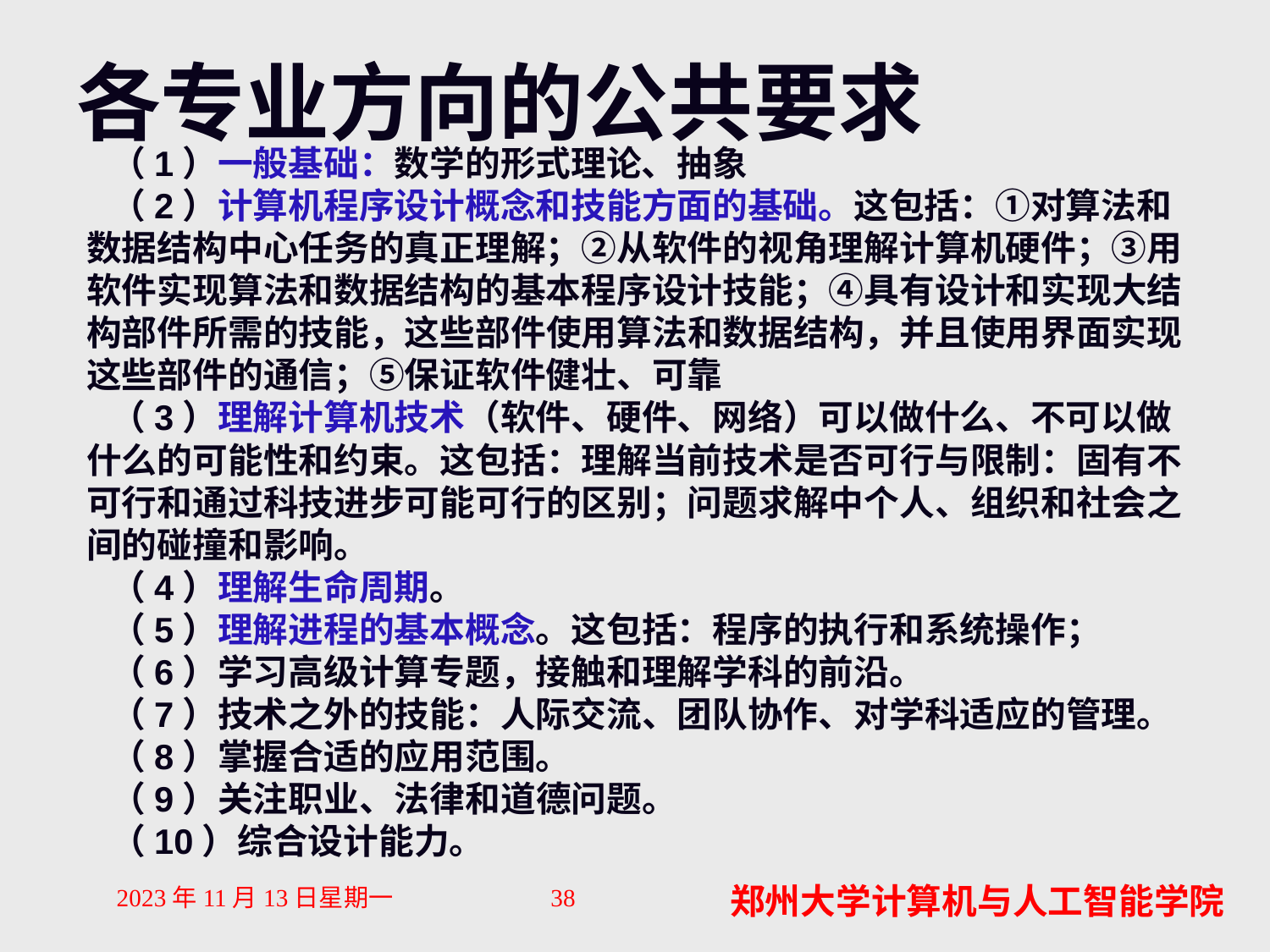

# 各专业方向的公共要求
（1）一般基础：数学的形式理论、抽象
（2）计算机程序设计概念和技能方面的基础。这包括：①对算法和数据结构中心任务的真正理解；②从软件的视角理解计算机硬件；③用软件实现算法和数据结构的基本程序设计技能；④具有设计和实现大结构部件所需的技能，这些部件使用算法和数据结构，并且使用界面实现这些部件的通信；⑤保证软件健壮、可靠
（3）理解计算机技术（软件、硬件、网络）可以做什么、不可以做什么的可能性和约束。这包括：理解当前技术是否可行与限制：固有不可行和通过科技进步可能可行的区别；问题求解中个人、组织和社会之间的碰撞和影响。
（4）理解生命周期。
（5）理解进程的基本概念。这包括：程序的执行和系统操作；
（6）学习高级计算专题，接触和理解学科的前沿。
（7）技术之外的技能：人际交流、团队协作、对学科适应的管理。
（8）掌握合适的应用范围。
（9）关注职业、法律和道德问题。
（10）综合设计能力。